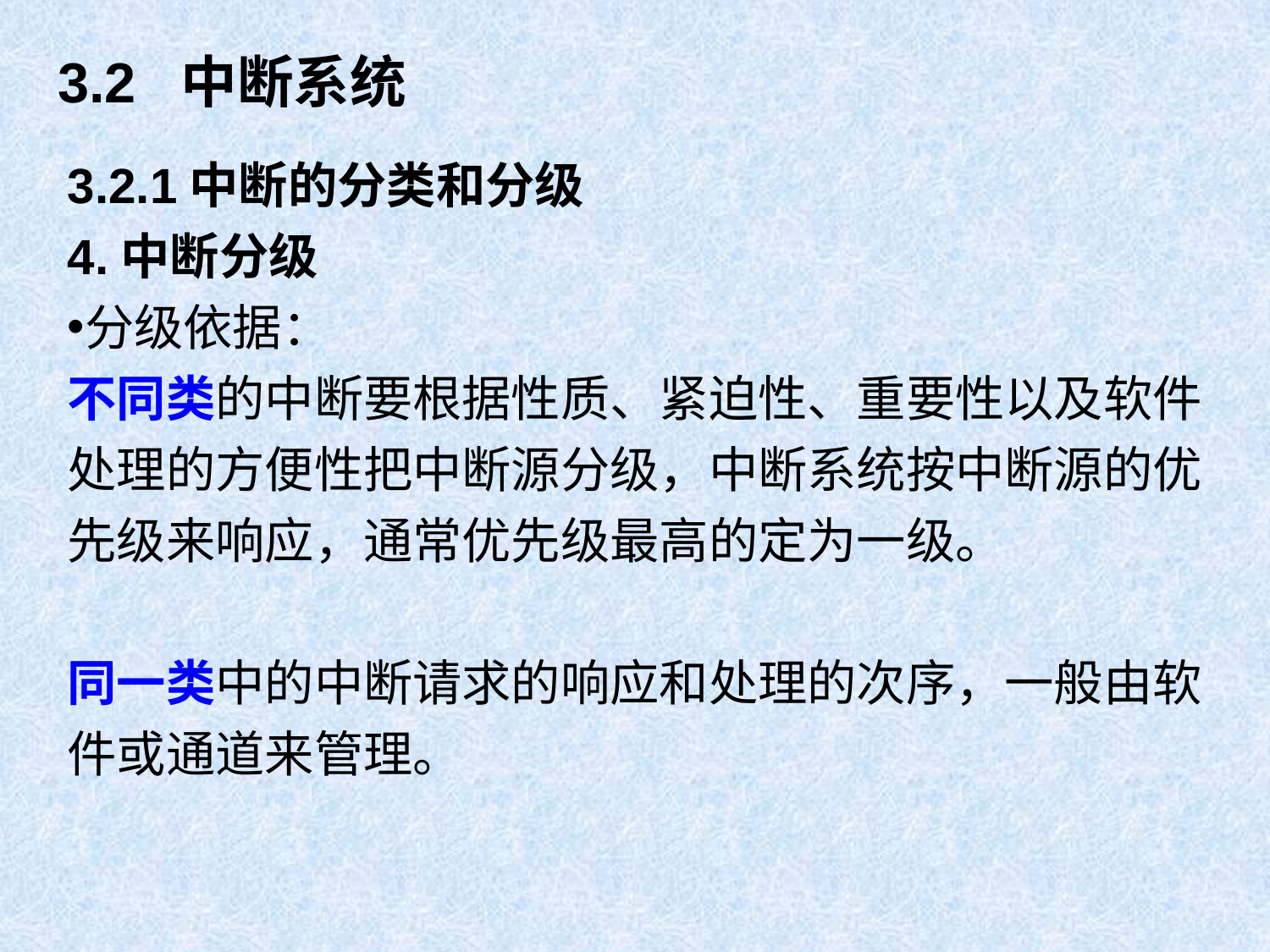

# 3.2  中断系统
3.2.1中断的分类和分级
4.中断分级
分级依据：
不同类的中断要根据性质、紧迫性、重要性以及软件处理的方便性把中断源分级，中断系统按中断源的优先级来响应，通常优先级最高的定为一级。

同一类中的中断请求的响应和处理的次序，一般由软件或通道来管理。